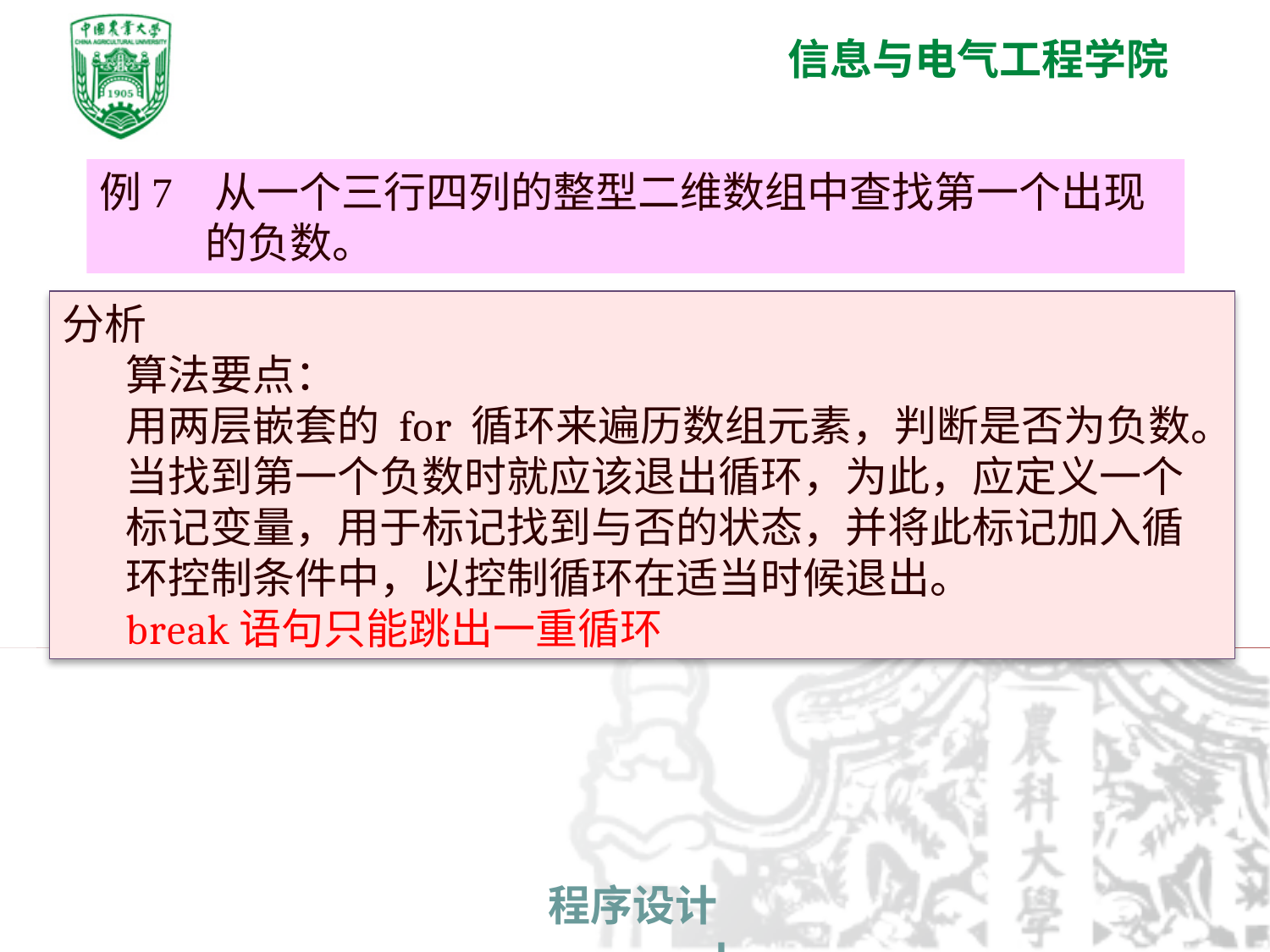

例7   从一个三行四列的整型二维数组中查找第一个出现的负数。
分析
算法要点：
用两层嵌套的 for 循环来遍历数组元素，判断是否为负数。
当找到第一个负数时就应该退出循环，为此，应定义一个标记变量，用于标记找到与否的状态，并将此标记加入循环控制条件中，以控制循环在适当时候退出。
break语句只能跳出一重循环